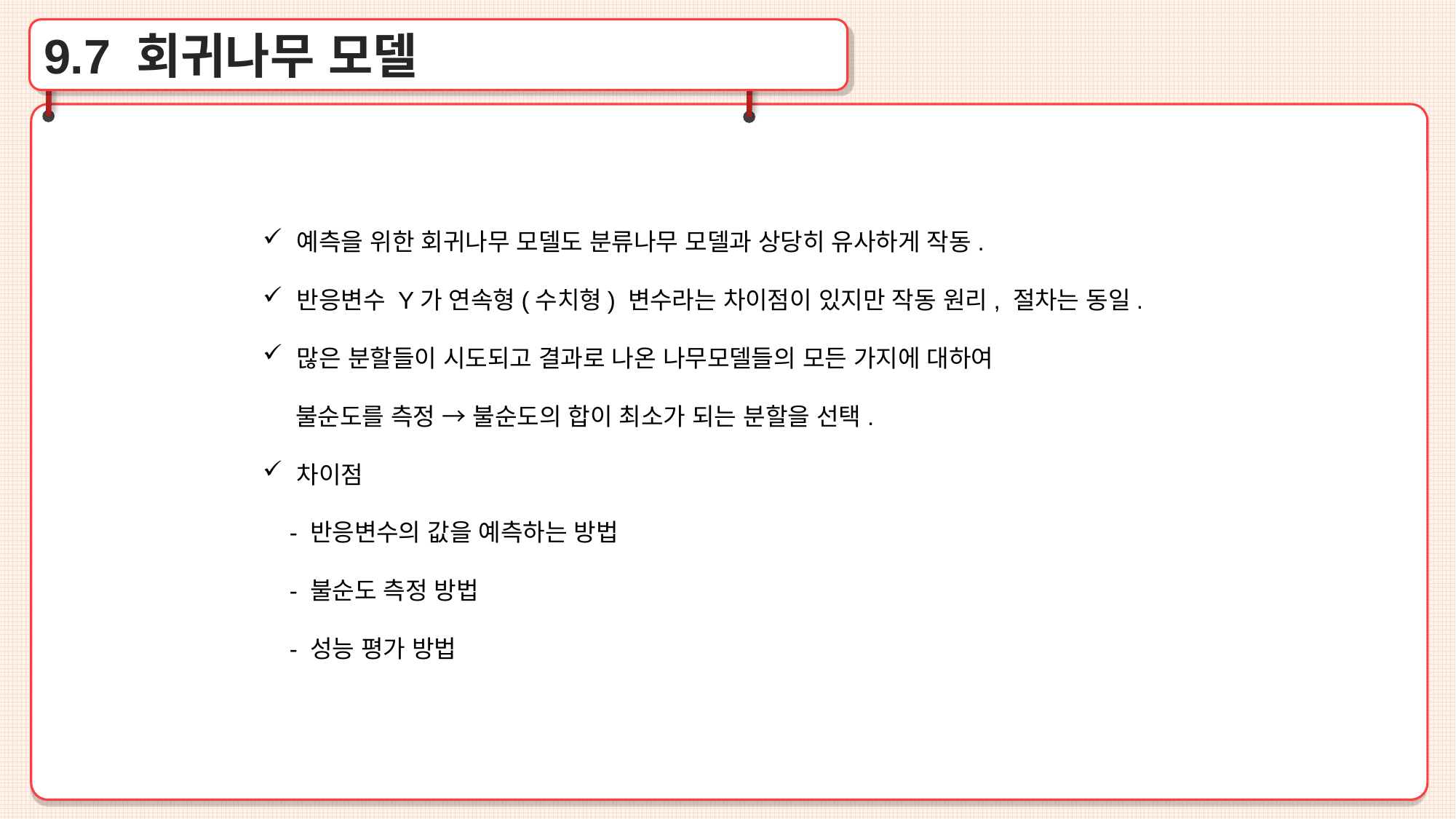

9.7 회귀나무 모델

예측을 위한 회귀나무 모델도 분류나무 모델과 상당히 유사하게 작동.
반응변수 Y가 연속형(수치형) 변수라는 차이점이 있지만 작동 원리, 절차는 동일.
많은 분할들이 시도되고 결과로 나온 나무모델들의 모든 가지에 대하여
    불순도를 측정 → 불순도의 합이 최소가 되는 분할을 선택.
차이점
    - 반응변수의 값을 예측하는 방법
    - 불순도 측정 방법
    - 성능 평가 방법